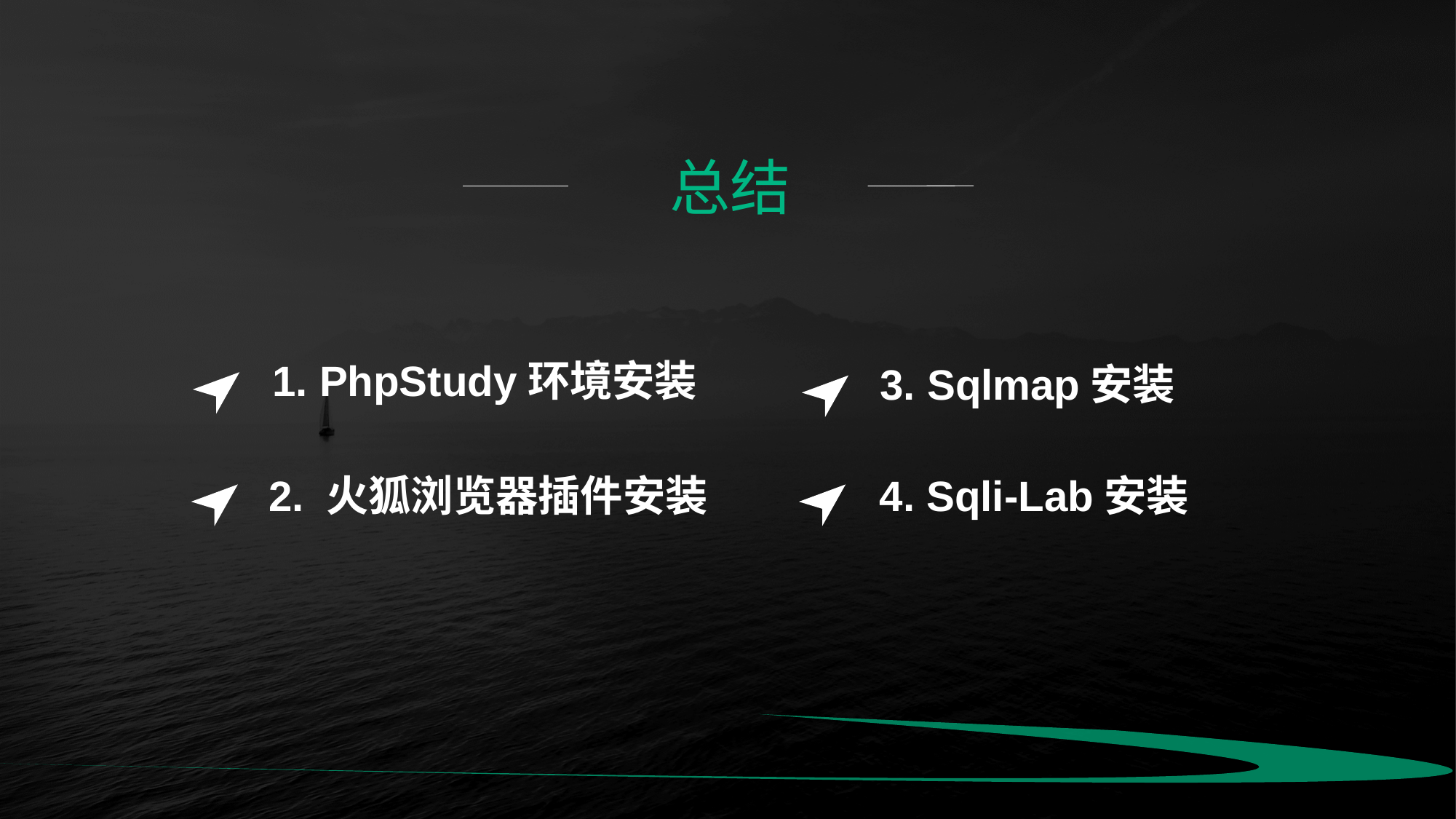

总结
1. PhpStudy环境安装

2. 火狐浏览器插件安装

3. Sqlmap安装

4. Sqli-Lab安装